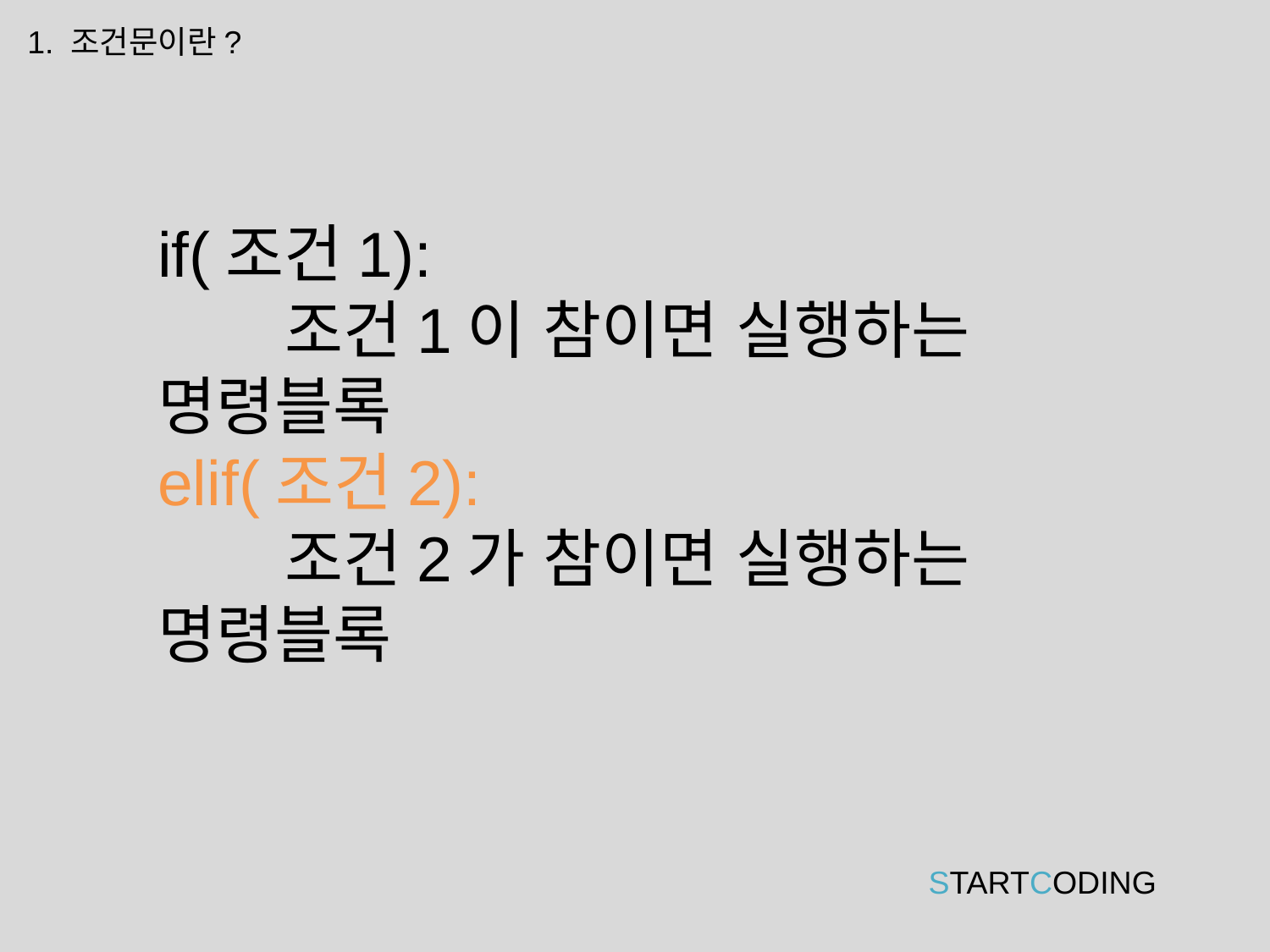

1. 조건문이란?

# if(조건1): 조건1이 참이면 실행하는 명령블록 elif(조건2): 조건2가 참이면 실행하는 명령블록
STARTCODING